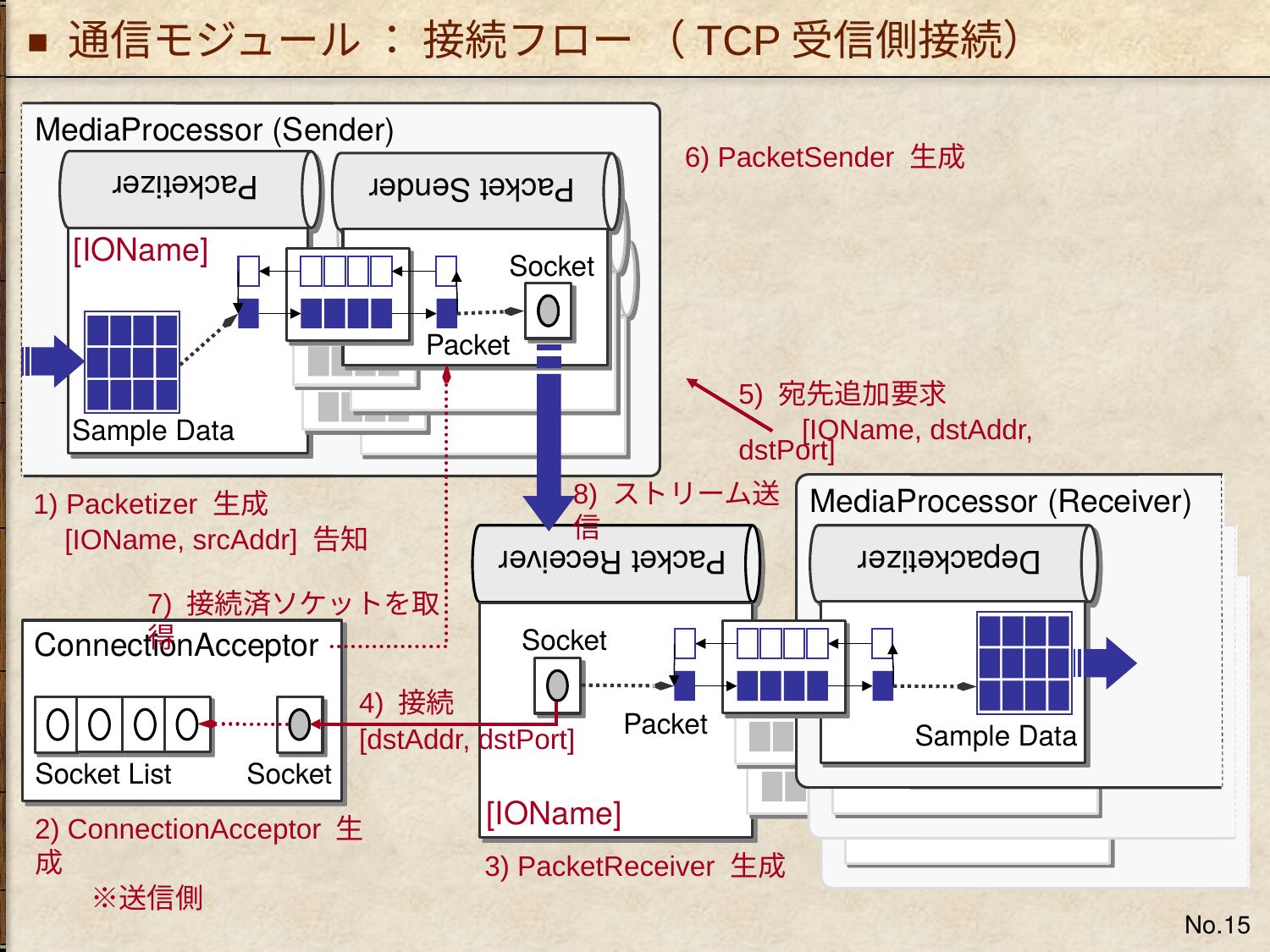

# 通信モジュール ： 接続フロー （TCP受信側接続）

MediaProcessor (Sender)

6) PacketSender 生成
Packet Sender

Packet
Socket
Packetizer

[IOName]

Sample Data
1) Packetizer 生成
    [IOName, srcAddr] 告知

7) 接続済ソケットを取得

8) ストリーム送信
5) 宛先追加要求
　　[IOName, dstAddr, dstPort]

Depacketizer

MediaProcessor (Receiver)

Packet
Sample Data

Packet Receiver

Socket

[IOName]
3) PacketReceiver 生成

ConnectionAcceptor

Socket List
Socket
2) ConnectionAcceptor 生成
　　※送信側
4) 接続
[dstAddr, dstPort]

No.15